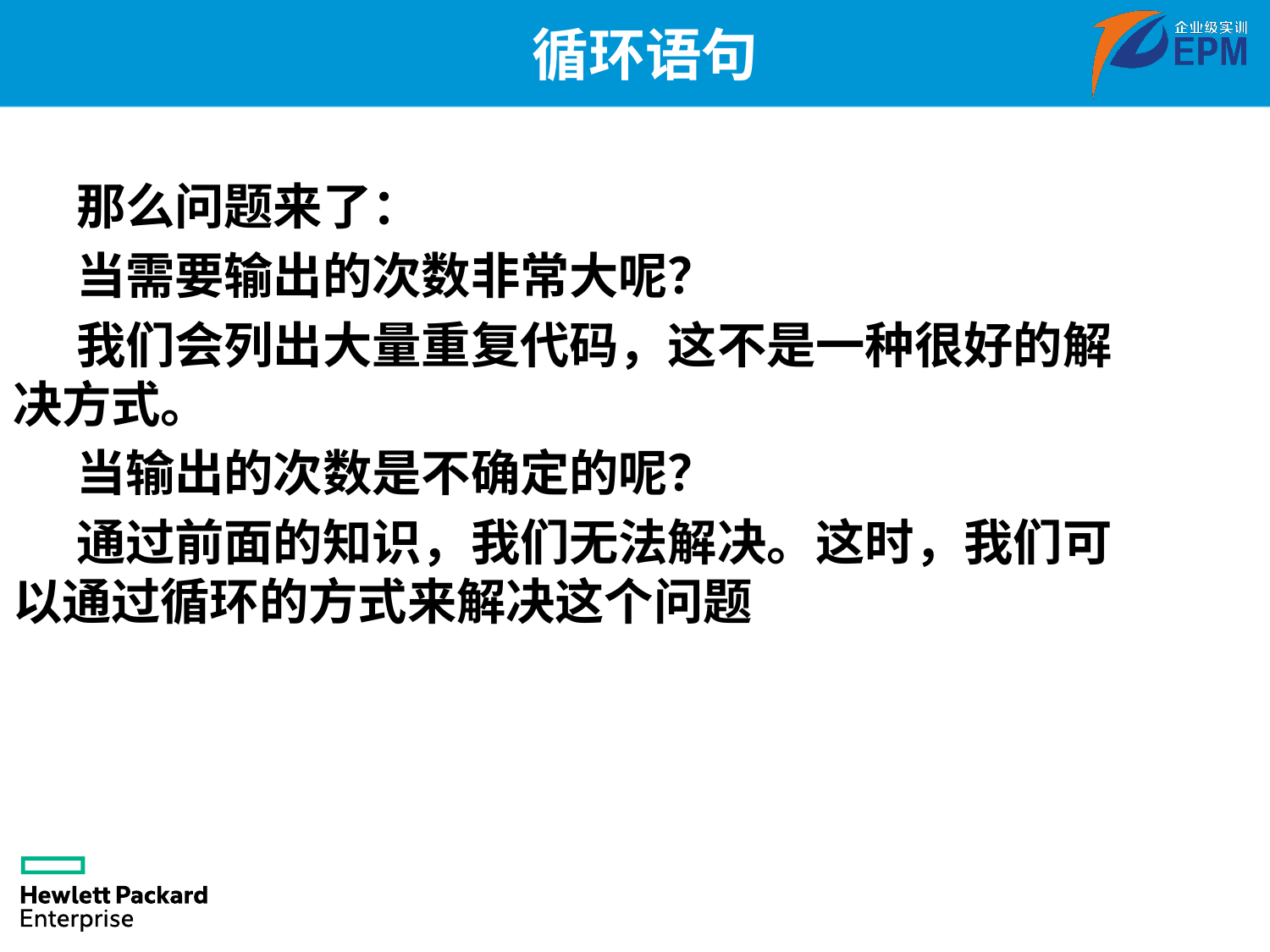

# 循环语句
那么问题来了：
当需要输出的次数非常大呢？
我们会列出大量重复代码，这不是一种很好的解决方式。
当输出的次数是不确定的呢？
通过前面的知识，我们无法解决。这时，我们可以通过循环的方式来解决这个问题